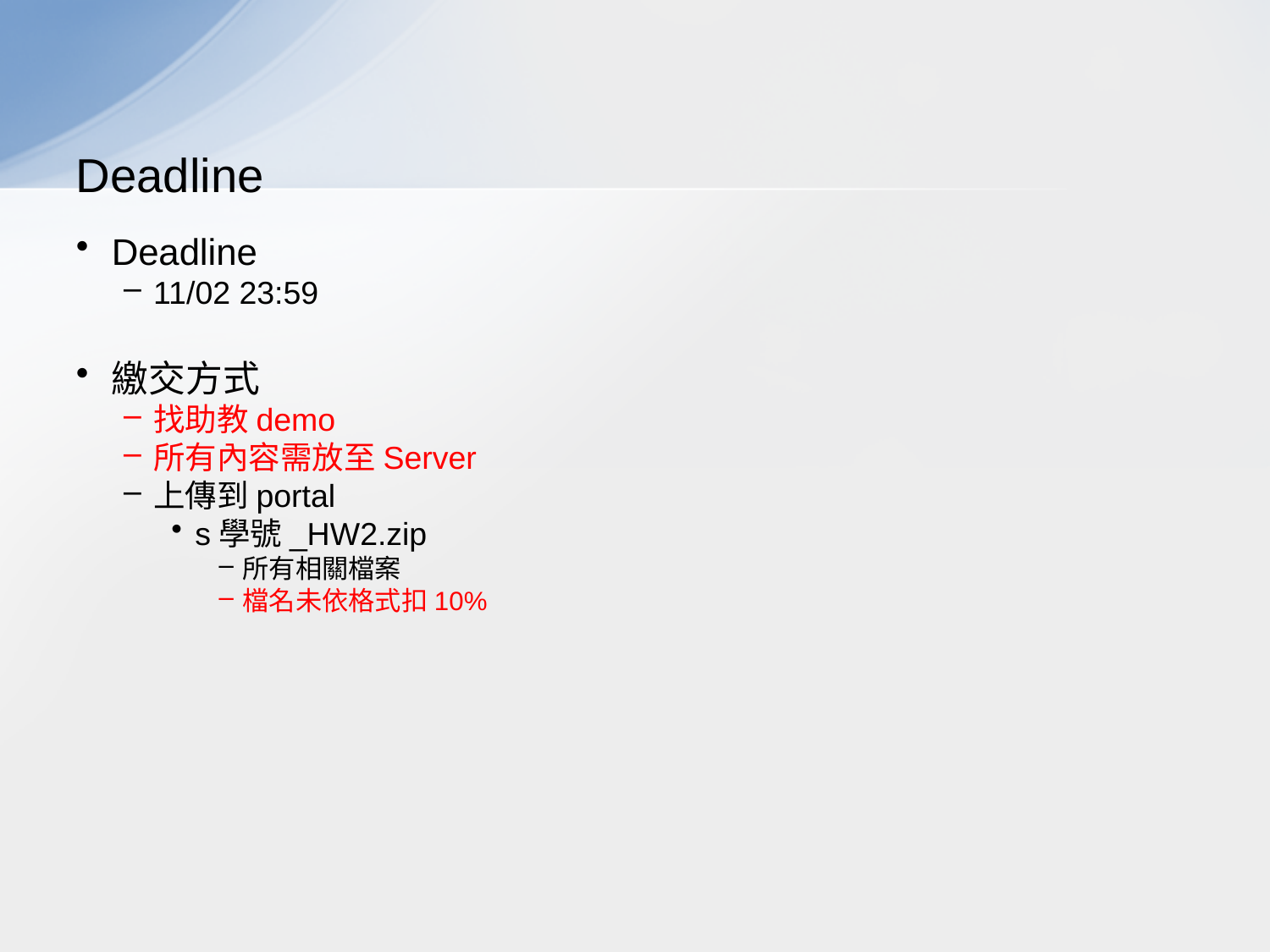

# Deadline
Deadline
11/02 23:59

繳交方式
找助教demo
所有內容需放至Server
上傳到portal
s學號_HW2.zip
所有相關檔案
檔名未依格式扣10%